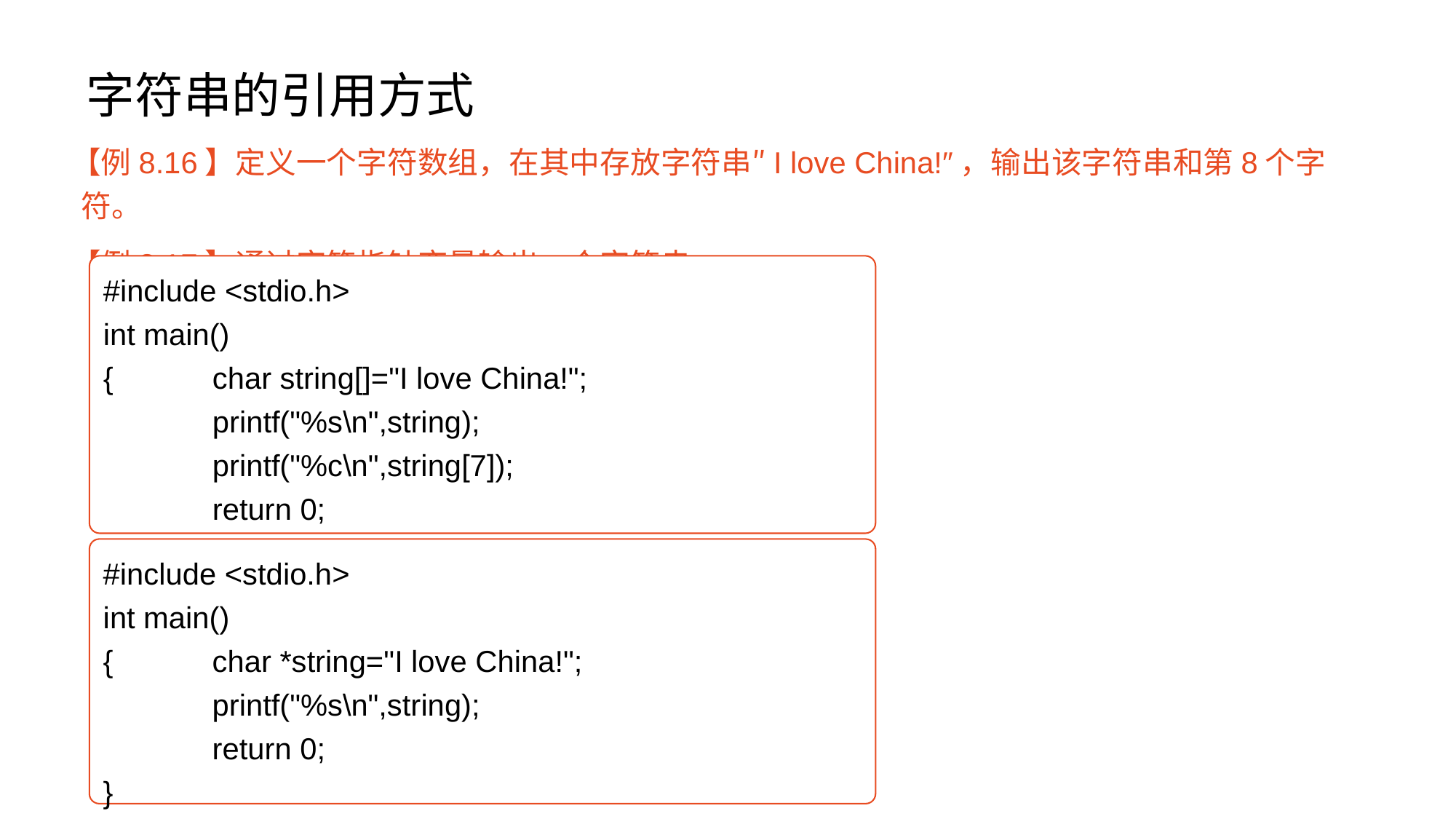

# 字符串的引用方式
【例8.16】定义一个字符数组，在其中存放字符串″I love China!″，输出该字符串和第8个字符。
【例8.17】通过字符指针变量输出一个字符串。
#include <stdio.h>
int main()
{	char string[]="I love China!";
	printf("%s\n",string);
	printf("%c\n",string[7]);
	return 0;
}
#include <stdio.h>
int main()
{	char *string="I love China!";
	printf("%s\n",string);
	return 0;
}